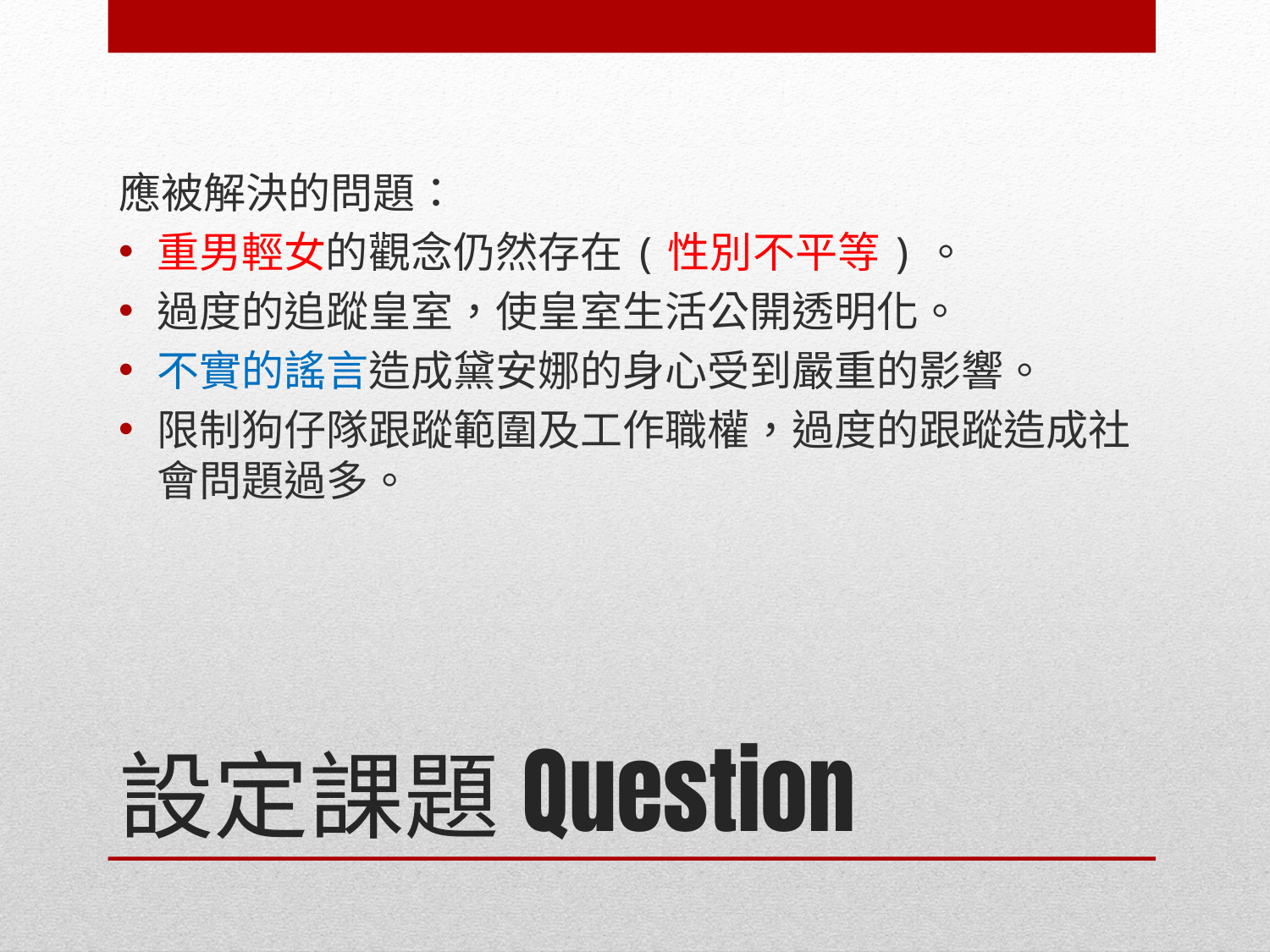

應被解決的問題：
重男輕女的觀念仍然存在(性別不平等)。
過度的追蹤皇室，使皇室生活公開透明化。
不實的謠言造成黛安娜的身心受到嚴重的影響。
限制狗仔隊跟蹤範圍及工作職權，過度的跟蹤造成社會問題過多。

# 設定課題Question